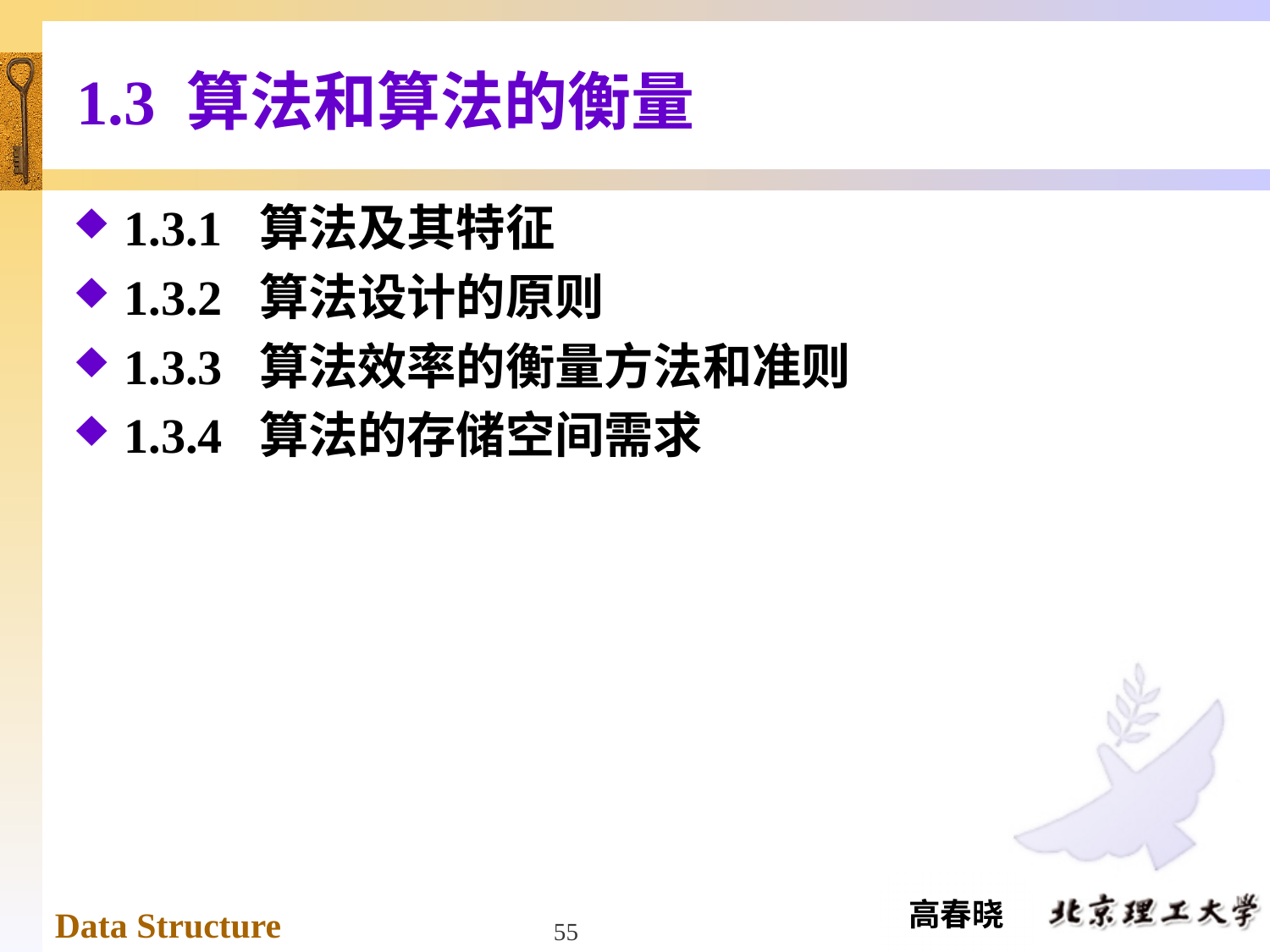

# 1.3 算法和算法的衡量
1.3.1  算法及其特征
1.3.2  算法设计的原则
1.3.3  算法效率的衡量方法和准则
1.3.4  算法的存储空间需求
55